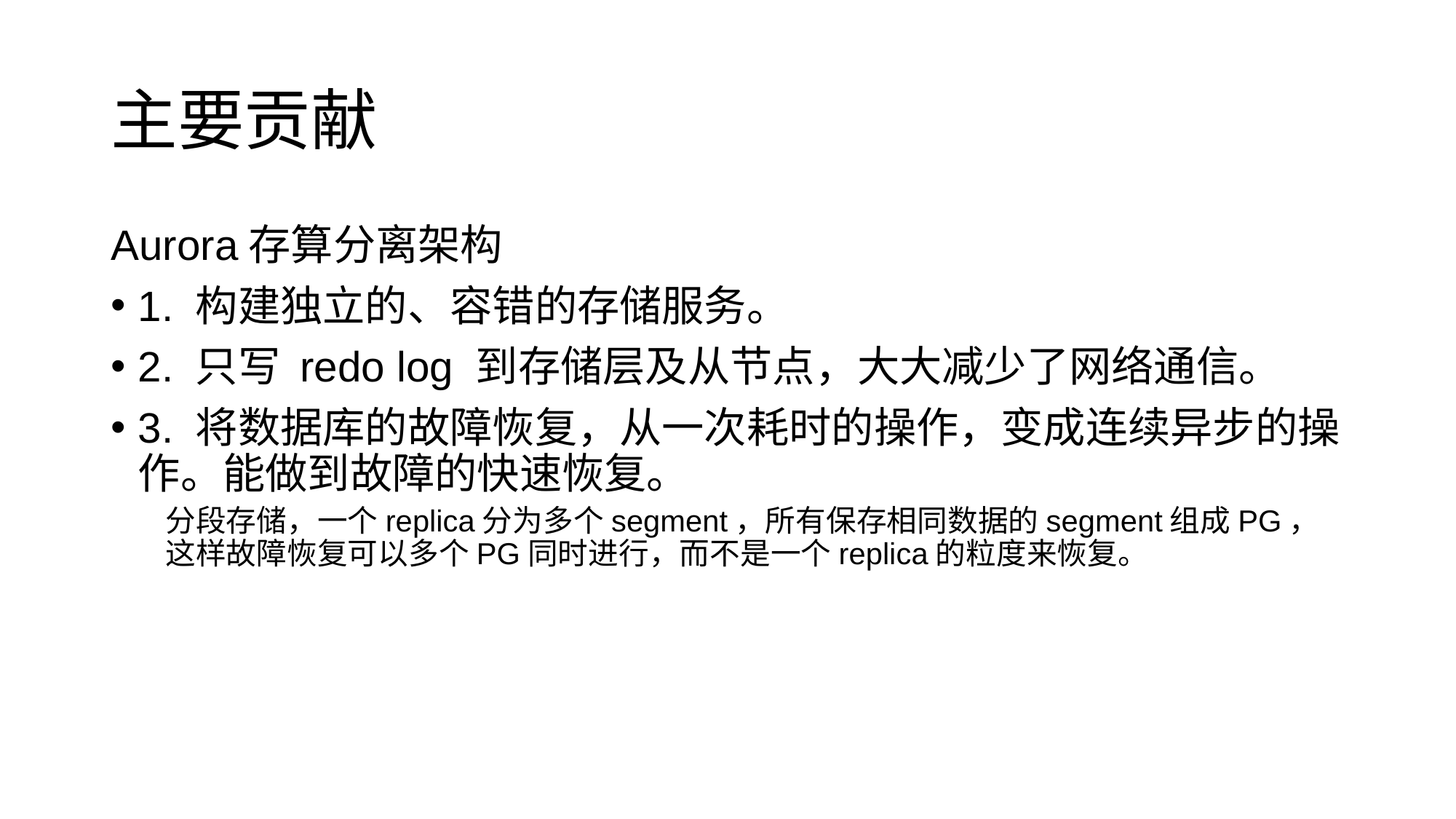

# 主要贡献
Aurora存算分离架构
1. 构建独立的、容错的存储服务。
2. 只写 redo log 到存储层及从节点，大大减少了网络通信。
3. 将数据库的故障恢复，从一次耗时的操作，变成连续异步的操作。能做到故障的快速恢复。
分段存储，一个replica分为多个segment，所有保存相同数据的segment组成PG，这样故障恢复可以多个PG同时进行，而不是一个replica的粒度来恢复。